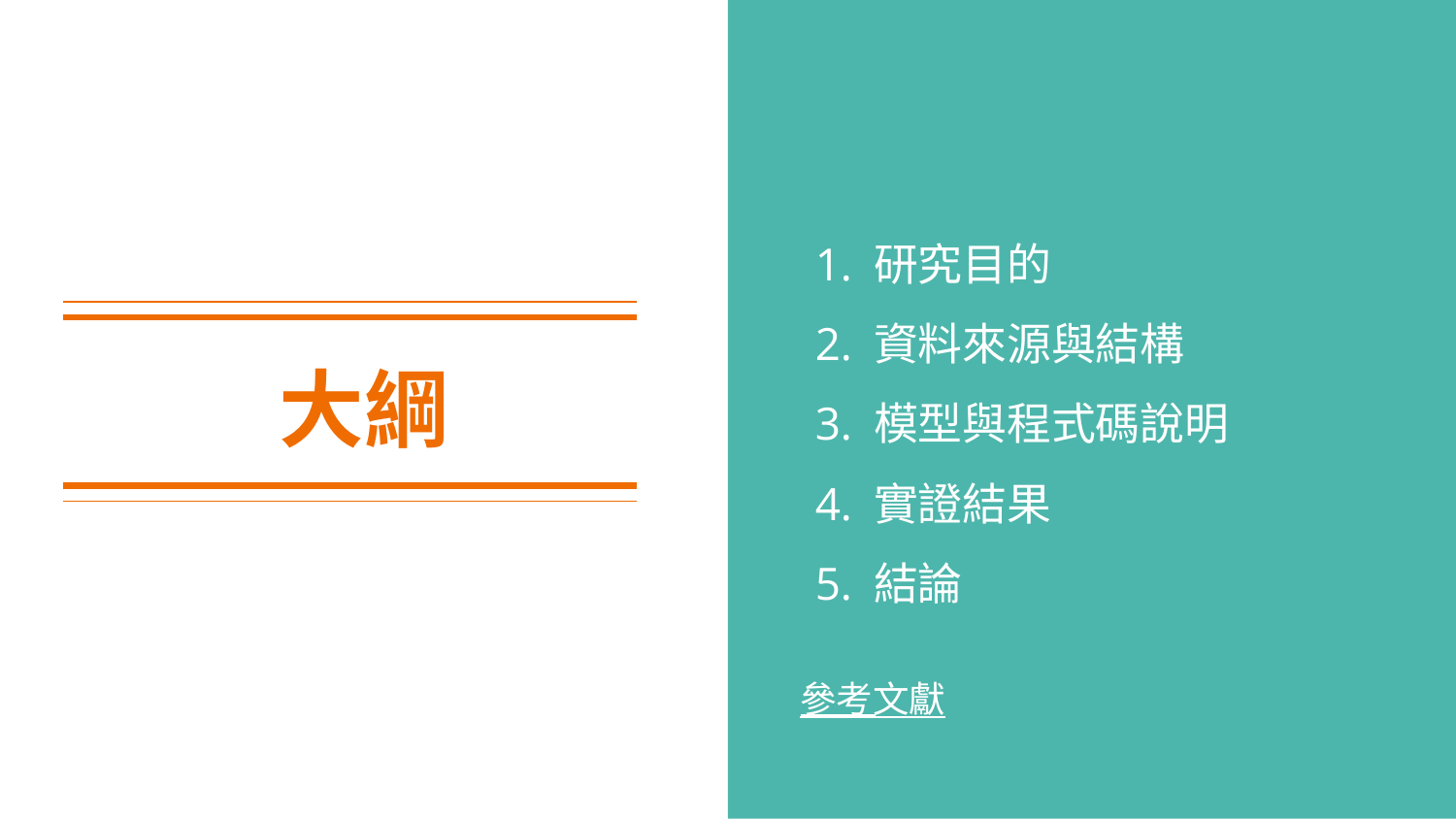

研究目的
資料來源與結構
模型與程式碼說明
實證結果
結論
# 大綱

參考文獻